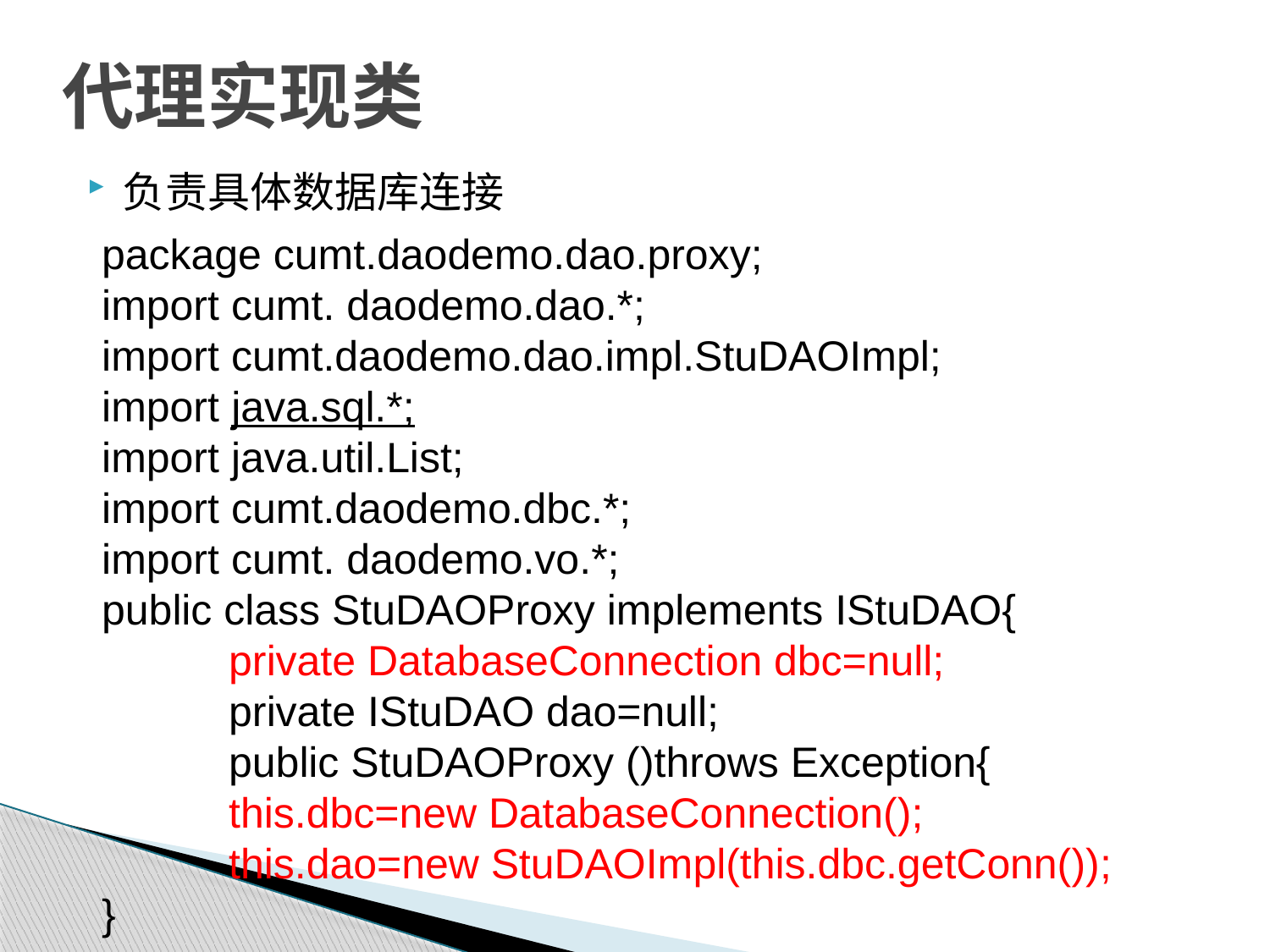

# 代理实现类
负责具体数据库连接
package cumt.daodemo.dao.proxy;
import cumt. daodemo.dao.*;
import cumt.daodemo.dao.impl.StuDAOImpl;
import java.sql.*;
import java.util.List;
import cumt.daodemo.dbc.*;
import cumt. daodemo.vo.*;
public class StuDAOProxy implements IStuDAO{
	private DatabaseConnection dbc=null;
	private IStuDAO dao=null;
	public StuDAOProxy ()throws Exception{
	this.dbc=new DatabaseConnection();
	this.dao=new StuDAOImpl(this.dbc.getConn());
}